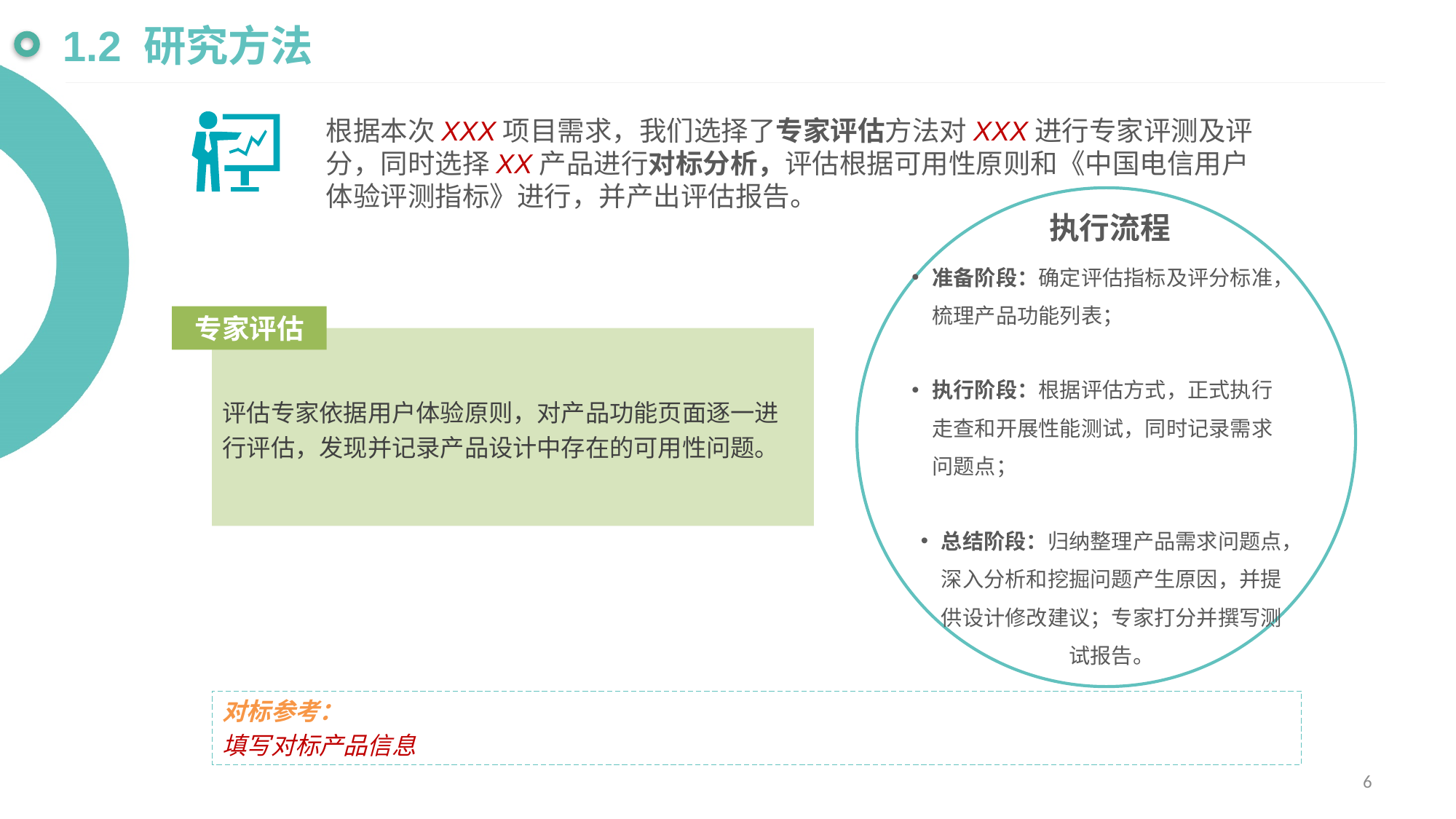

1.2 研究方法
根据本次XXX项目需求，我们选择了专家评估方法对XXX进行专家评测及评分，同时选择XX产品进行对标分析，评估根据可用性原则和《中国电信用户体验评测指标》进行，并产出评估报告。

执行流程
准备阶段：确定评估指标及评分标准，梳理产品功能列表；
执行阶段：根据评估方式，正式执行走查和开展性能测试，同时记录需求问题点；
总结阶段：归纳整理产品需求问题点，深入分析和挖掘问题产生原因，并提供设计修改建议；专家打分并撰写测试报告。
专家评估
评估专家依据用户体验原则，对产品功能页面逐一进行评估，发现并记录产品设计中存在的可用性问题。
对标参考：
填写对标产品信息
6